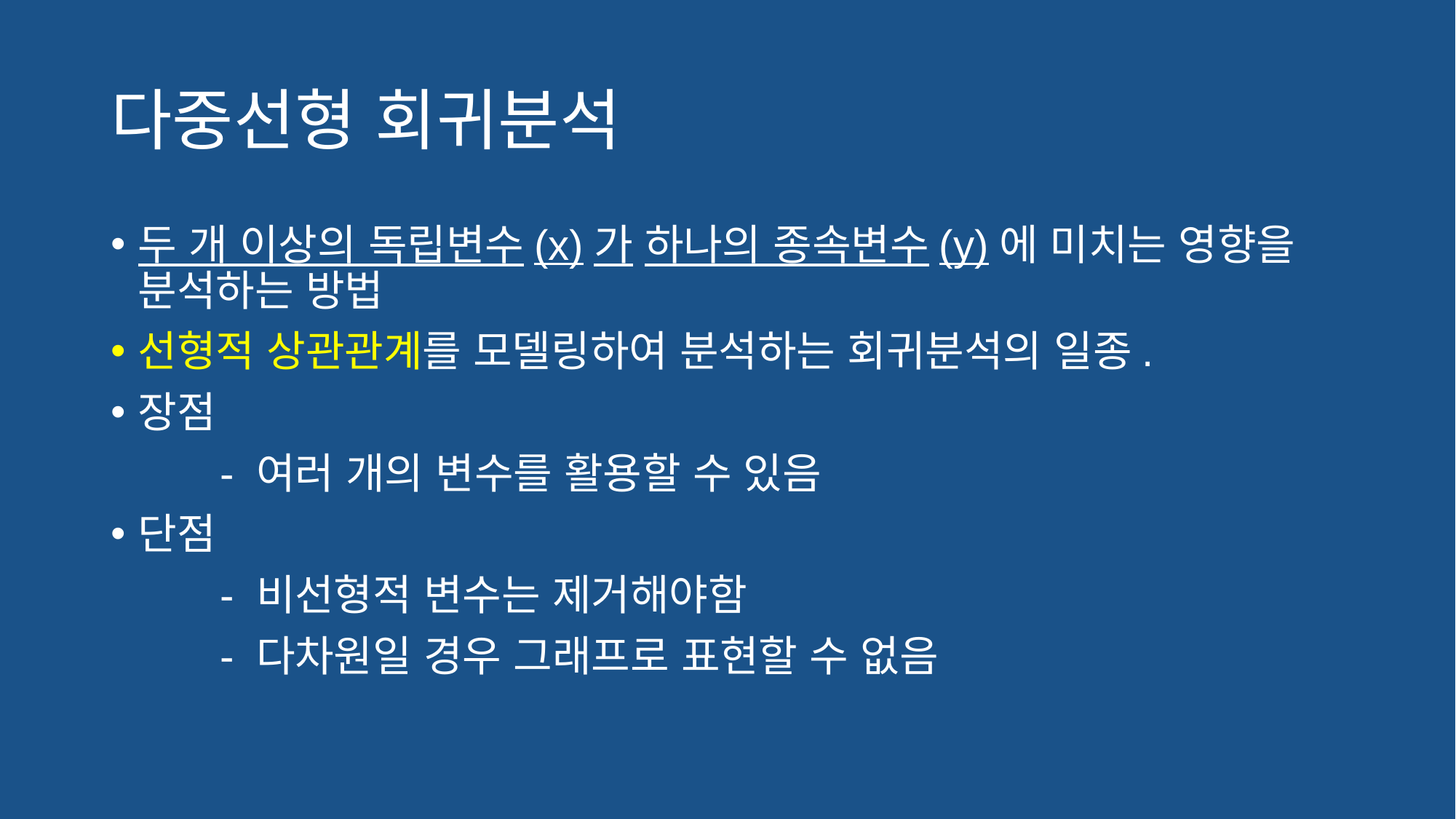

# 다중선형 회귀분석
두 개 이상의 독립변수(x)가 하나의 종속변수(y)에 미치는 영향을 분석하는 방법
선형적 상관관계를 모델링하여 분석하는 회귀분석의 일종.
장점
	- 여러 개의 변수를 활용할 수 있음
단점
	- 비선형적 변수는 제거해야함
	- 다차원일 경우 그래프로 표현할 수 없음